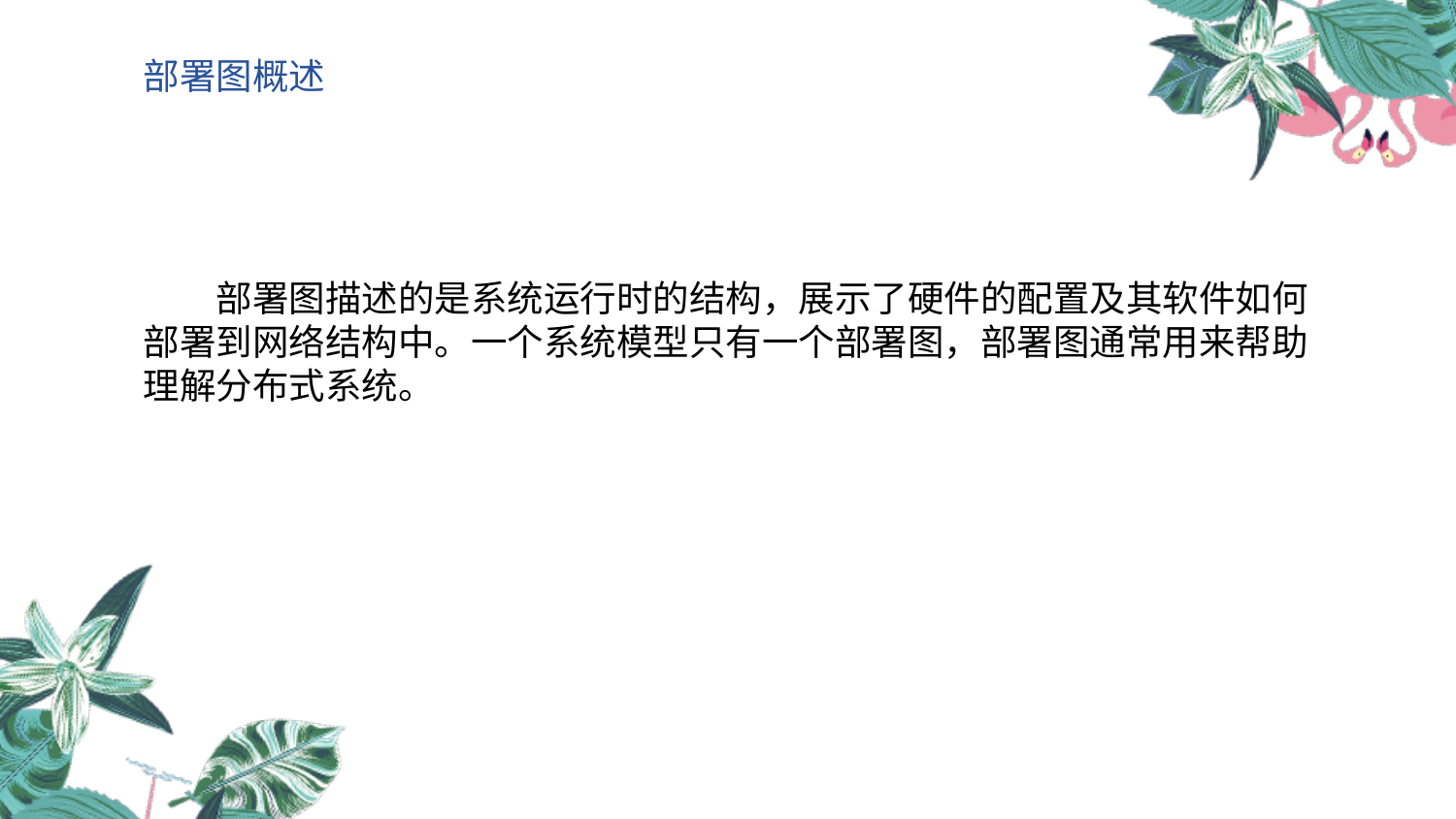

部署图概述
　　部署图描述的是系统运行时的结构，展示了硬件的配置及其软件如何部署到网络结构中。一个系统模型只有一个部署图，部署图通常用来帮助理解分布式系统。